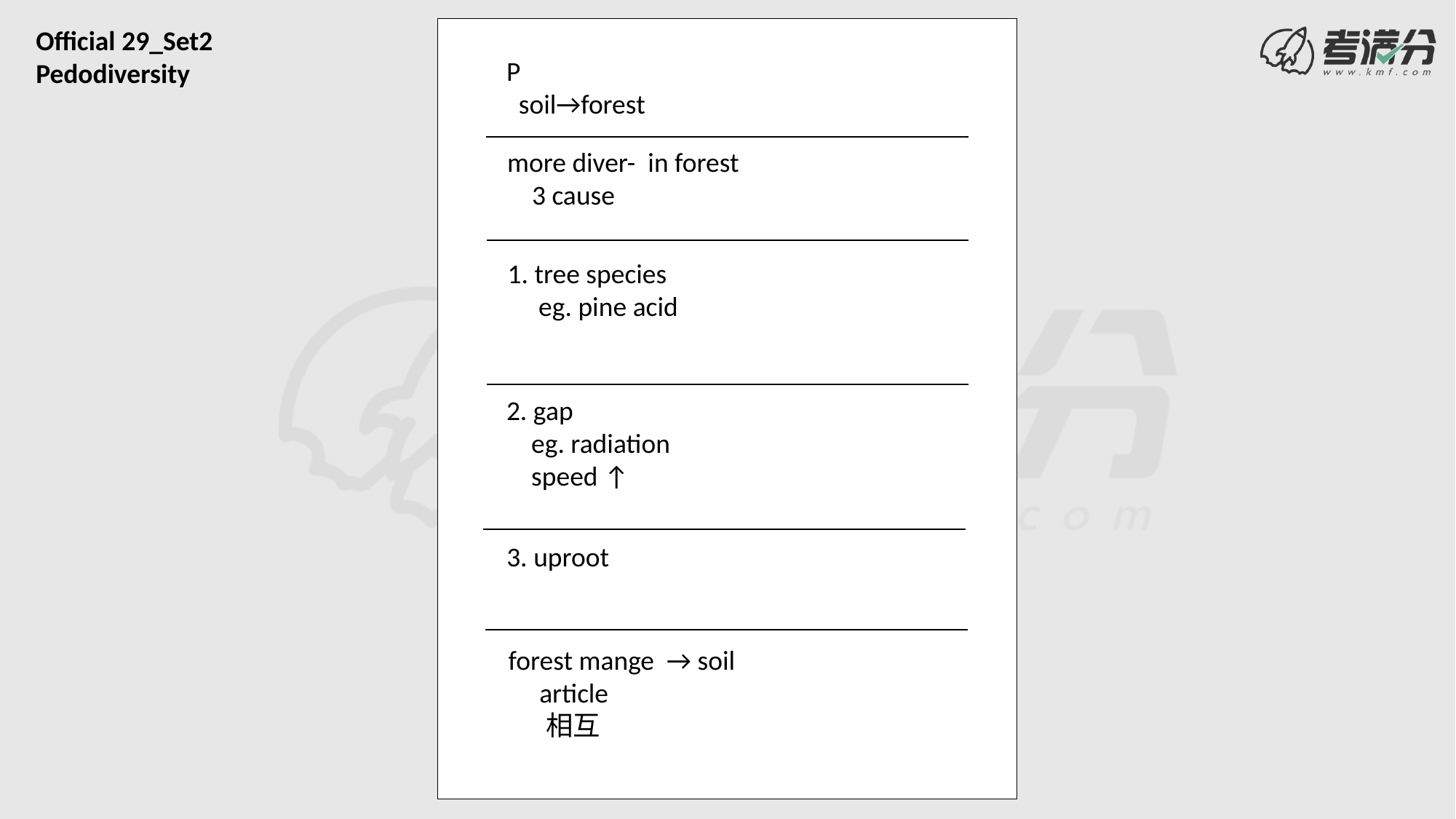

Official 29_Set2
Pedodiversity

P
  soil→forest
more diver-  in forest
    3 cause
1. tree species
     eg. pine acid
2. gap
    eg. radiation
    speed ↑
3. uproot
forest mange  → soil
     article
     相互